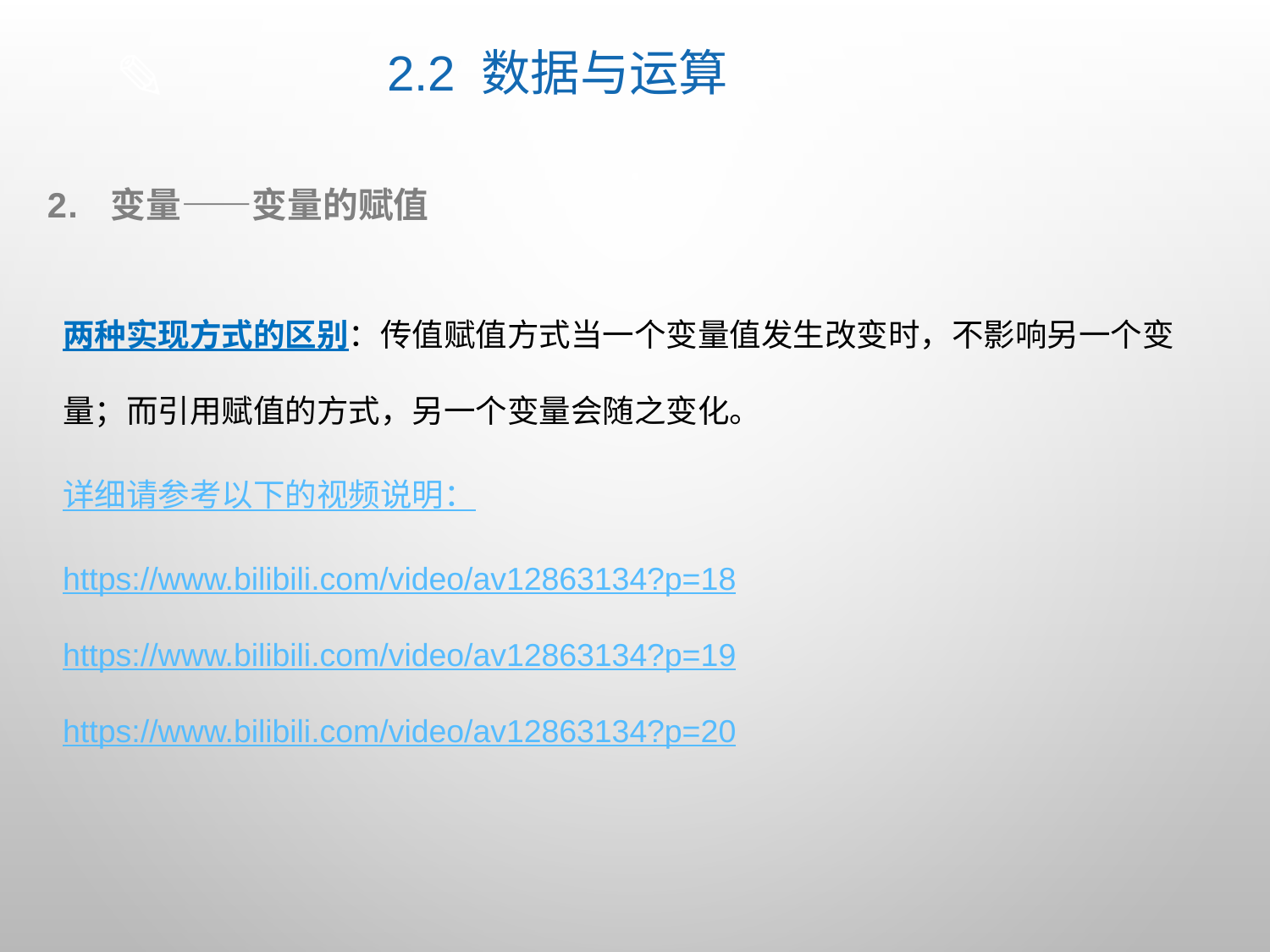

# 2.2 数据与运算
变量——变量的赋值
两种实现方式的区别：传值赋值方式当一个变量值发生改变时，不影响另一个变量；而引用赋值的方式，另一个变量会随之变化。
详细请参考以下的视频说明：
https://www.bilibili.com/video/av12863134?p=18
https://www.bilibili.com/video/av12863134?p=19
https://www.bilibili.com/video/av12863134?p=20